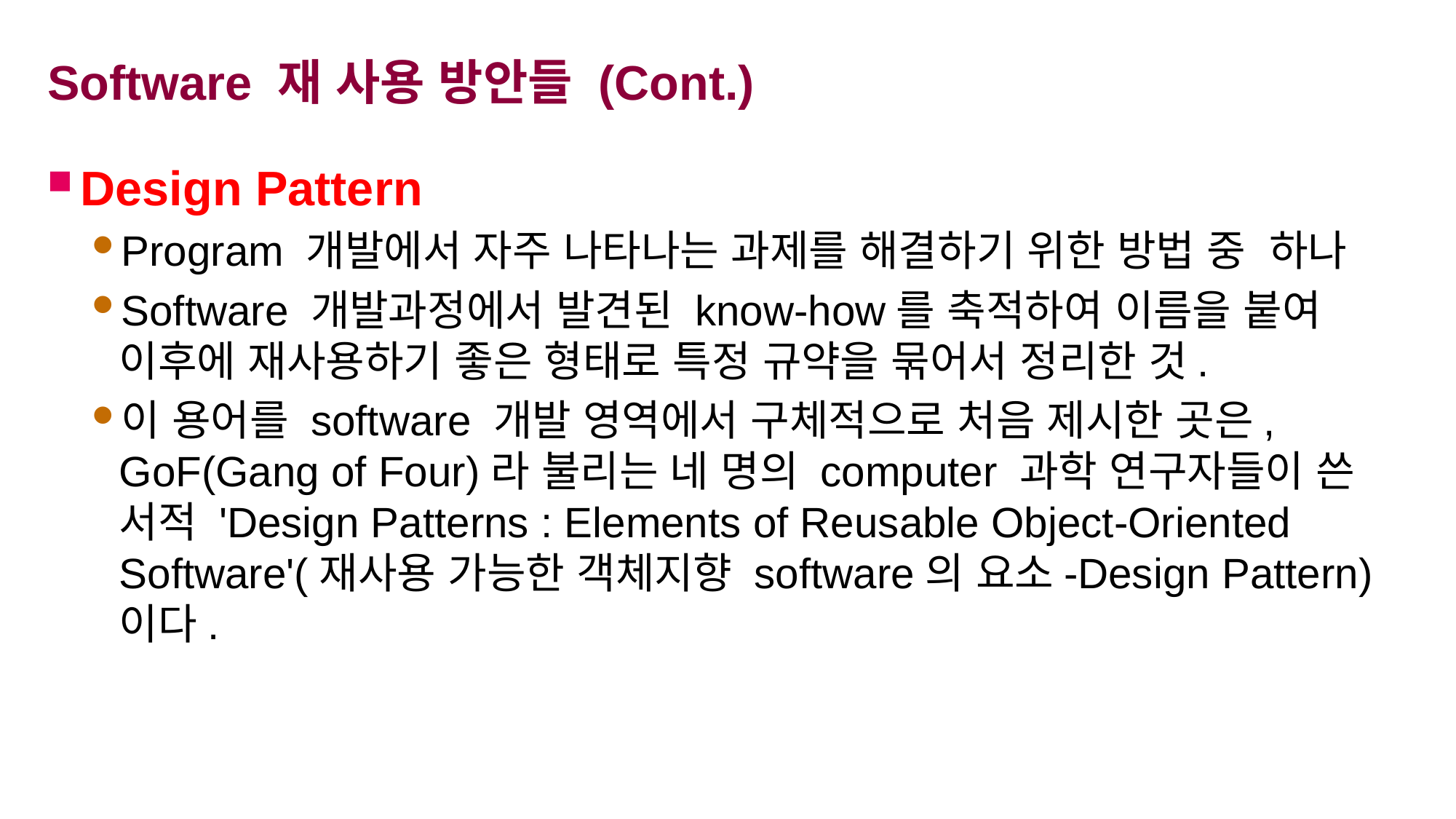

# Software 재 사용 방안들 (Cont.)
Design Pattern
Program 개발에서 자주 나타나는 과제를 해결하기 위한 방법 중  하나
Software 개발과정에서 발견된 know-how를 축적하여 이름을 붙여 이후에 재사용하기 좋은 형태로 특정 규약을 묶어서 정리한 것.
이 용어를 software 개발 영역에서 구체적으로 처음 제시한 곳은, GoF(Gang of Four)라 불리는 네 명의 computer 과학 연구자들이 쓴 서적 'Design Patterns : Elements of Reusable Object-Oriented Software'(재사용 가능한 객체지향 software의 요소-Design Pattern)이다.